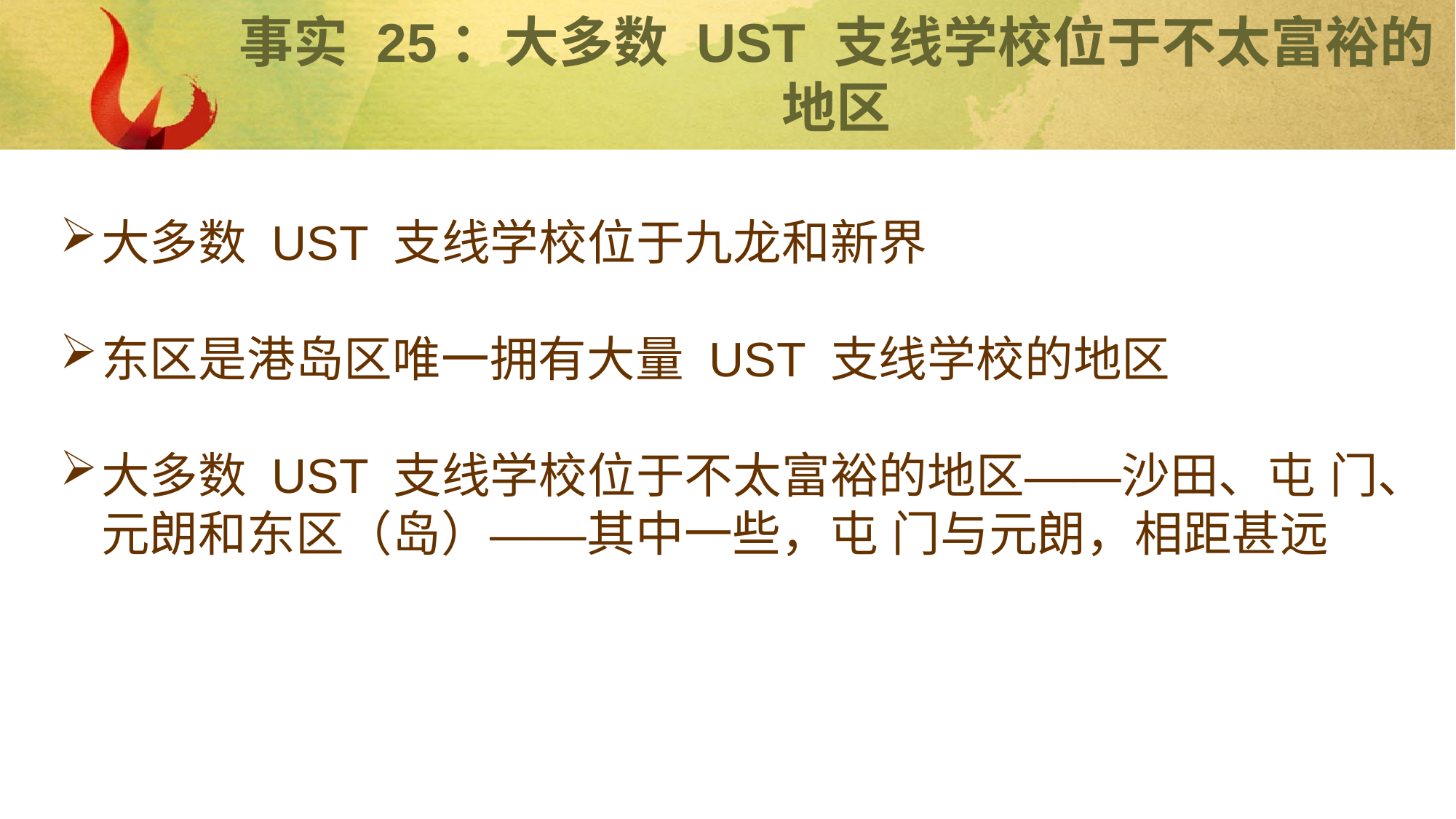

# 事实 25：大多数 UST 支线学校位于不太富裕的地区
大多数 UST 支线学校位于九龙和新界

东区是港岛区唯一拥有大量 UST 支线学校的地区

大多数 UST 支线学校位于不太富裕的地区——沙田、屯 门、元朗和东区（岛）——其中一些，屯 门与元朗，相距甚远
56